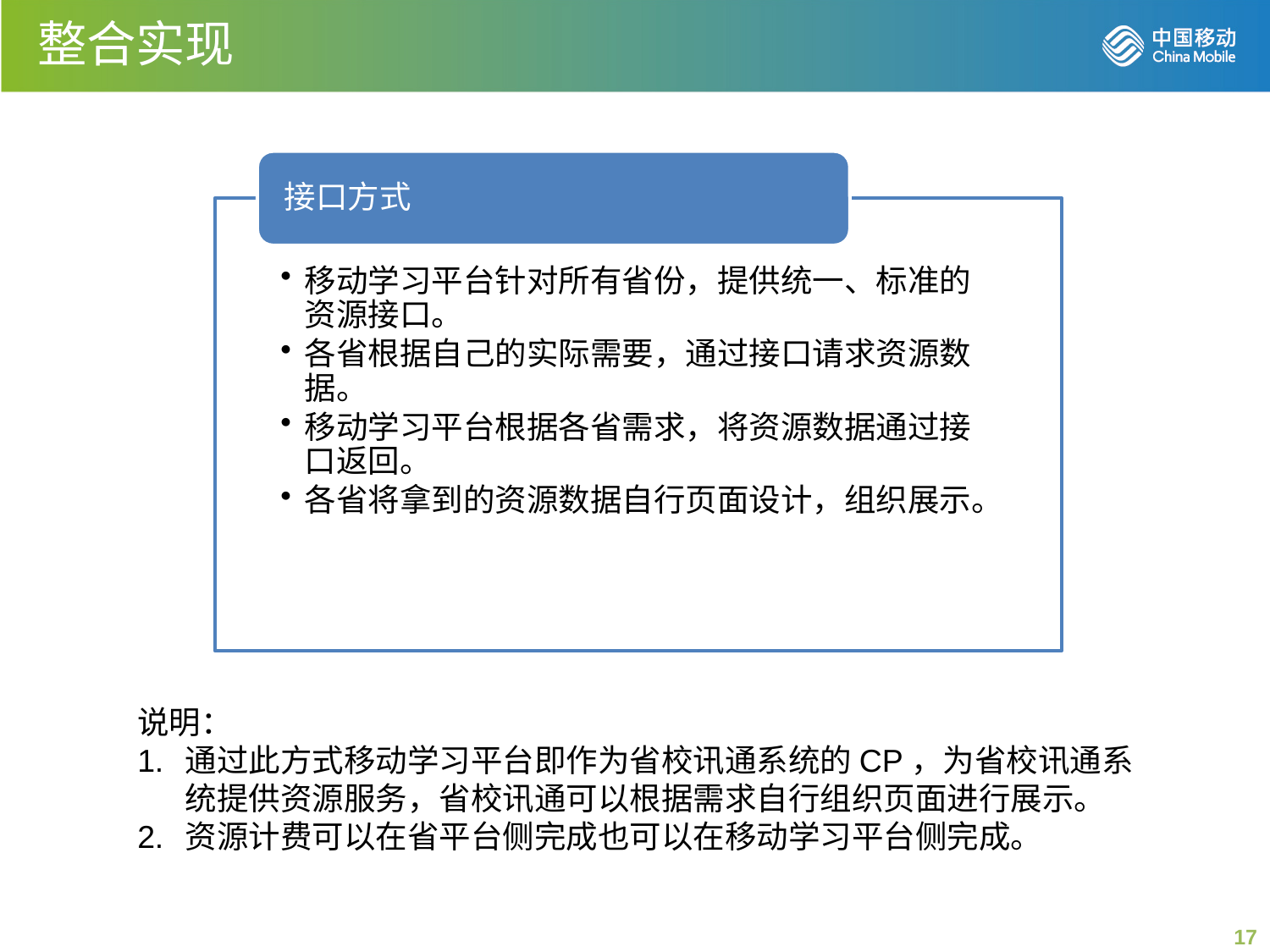

整合实现
移动学习平台针对所有省份，提供统一、标准的资源接口。
各省根据自己的实际需要，通过接口请求资源数据。
移动学习平台根据各省需求，将资源数据通过接口返回。
各省将拿到的资源数据自行页面设计，组织展示。
接口方式
说明：
通过此方式移动学习平台即作为省校讯通系统的CP，为省校讯通系统提供资源服务，省校讯通可以根据需求自行组织页面进行展示。
资源计费可以在省平台侧完成也可以在移动学习平台侧完成。